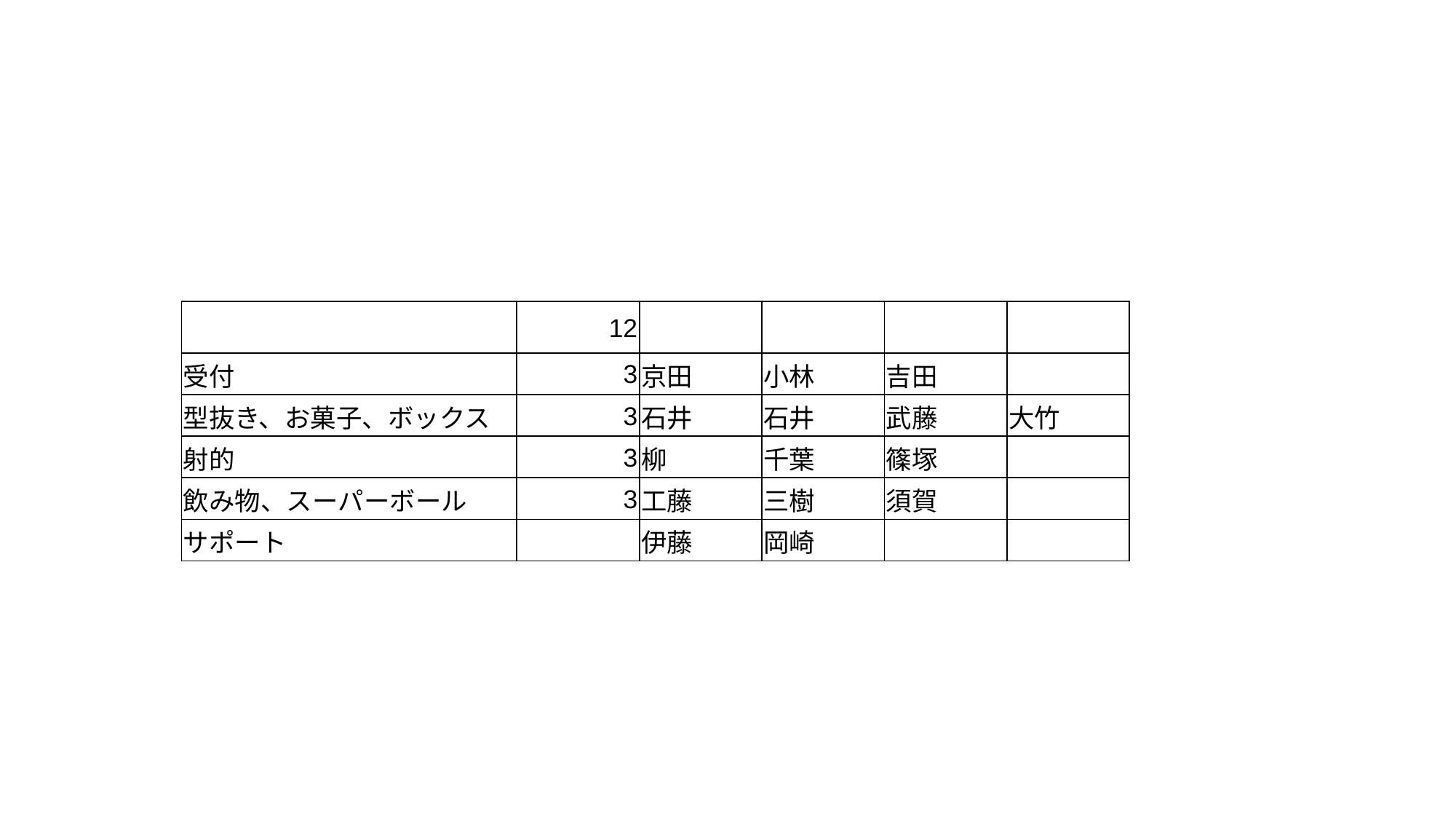

#
|  | 12 |  |  |  |  |
| --- | --- | --- | --- | --- | --- |
| 受付 | 3 | 京田 | 小林 | 吉田 |  |
| 型抜き、お菓子、ボックス | 3 | 石井 | 石井 | 武藤 | 大竹 |
| 射的 | 3 | 柳 | 千葉 | 篠塚 |  |
| 飲み物、スーパーボール | 3 | 工藤 | 三樹 | 須賀 |  |
| サポート |  | 伊藤 | 岡崎 |  |  |